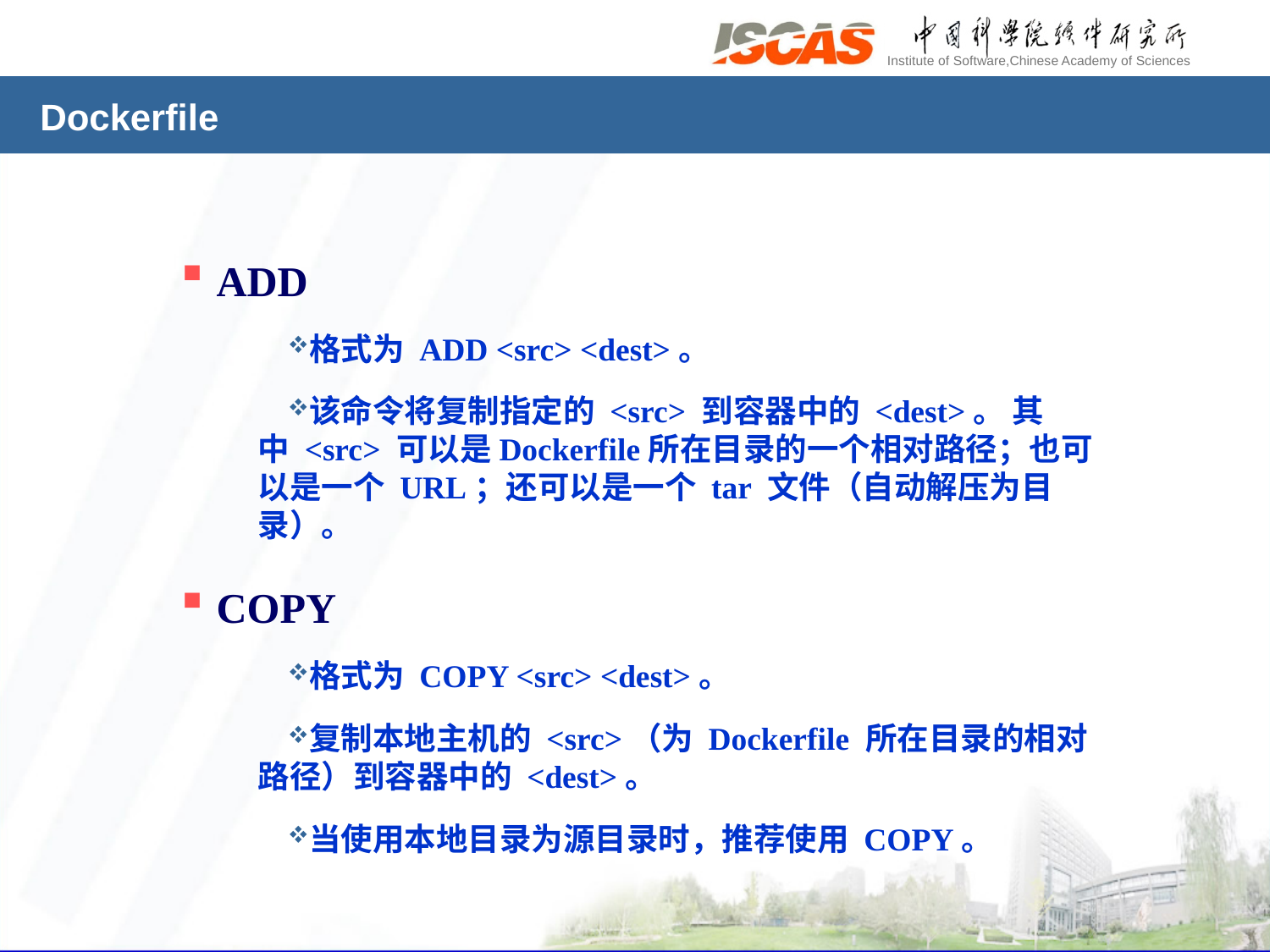

# Dockerfile
ADD
格式为 ADD <src> <dest>。
该命令将复制指定的 <src> 到容器中的 <dest>。 其中 <src> 可以是Dockerfile所在目录的一个相对路径；也可以是一个 URL；还可以是一个 tar 文件（自动解压为目录）。
COPY
格式为 COPY <src> <dest>。
复制本地主机的 <src>（为 Dockerfile 所在目录的相对路径）到容器中的 <dest>。
当使用本地目录为源目录时，推荐使用 COPY。